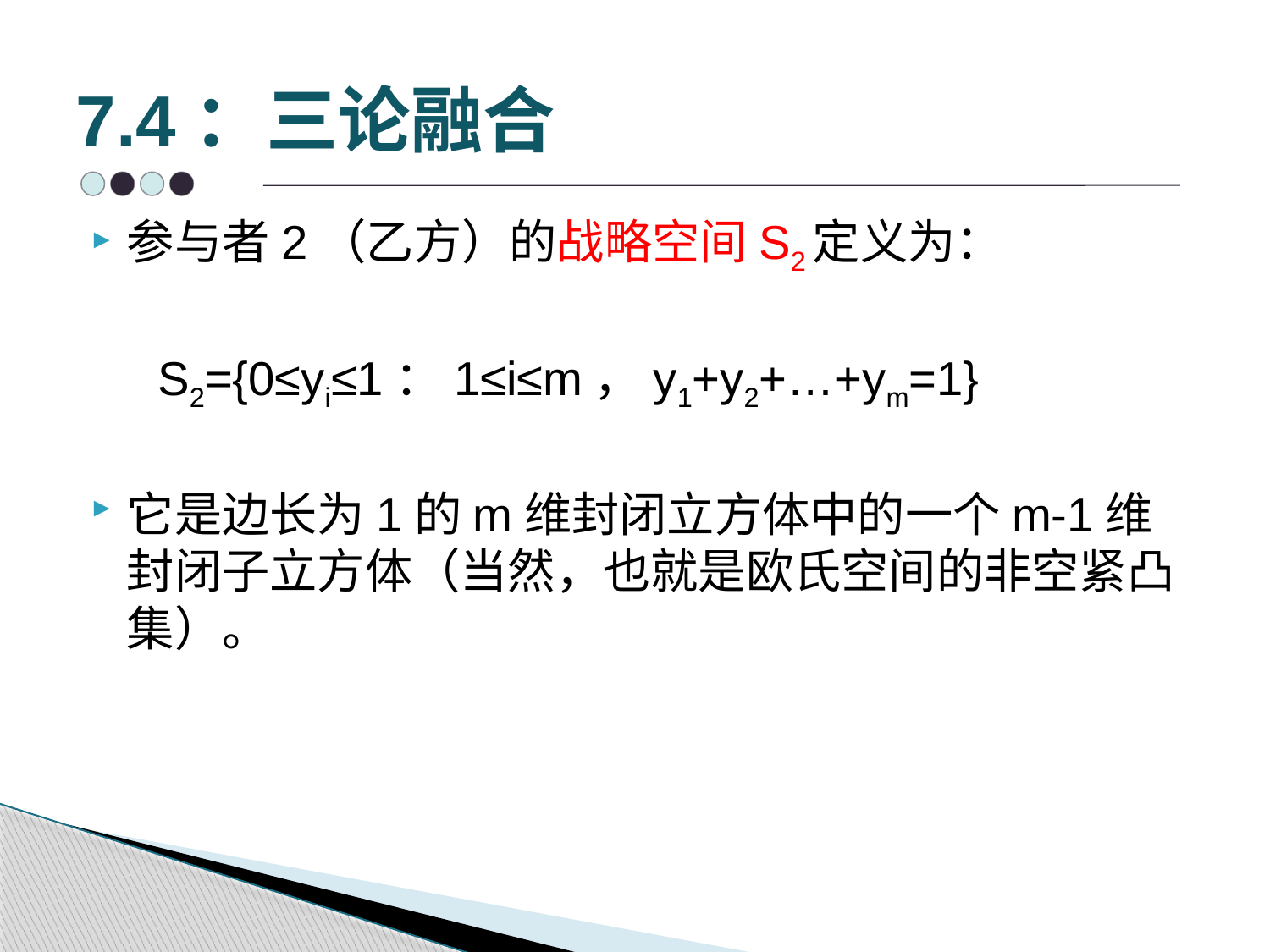

# 7.4：三论融合

参与者2（乙方）的战略空间S2定义为：

     S2={0≤yi≤1：1≤i≤m，y1+y2+…+ym=1}

它是边长为1的m维封闭立方体中的一个m-1维封闭子立方体（当然，也就是欧氏空间的非空紧凸集）。